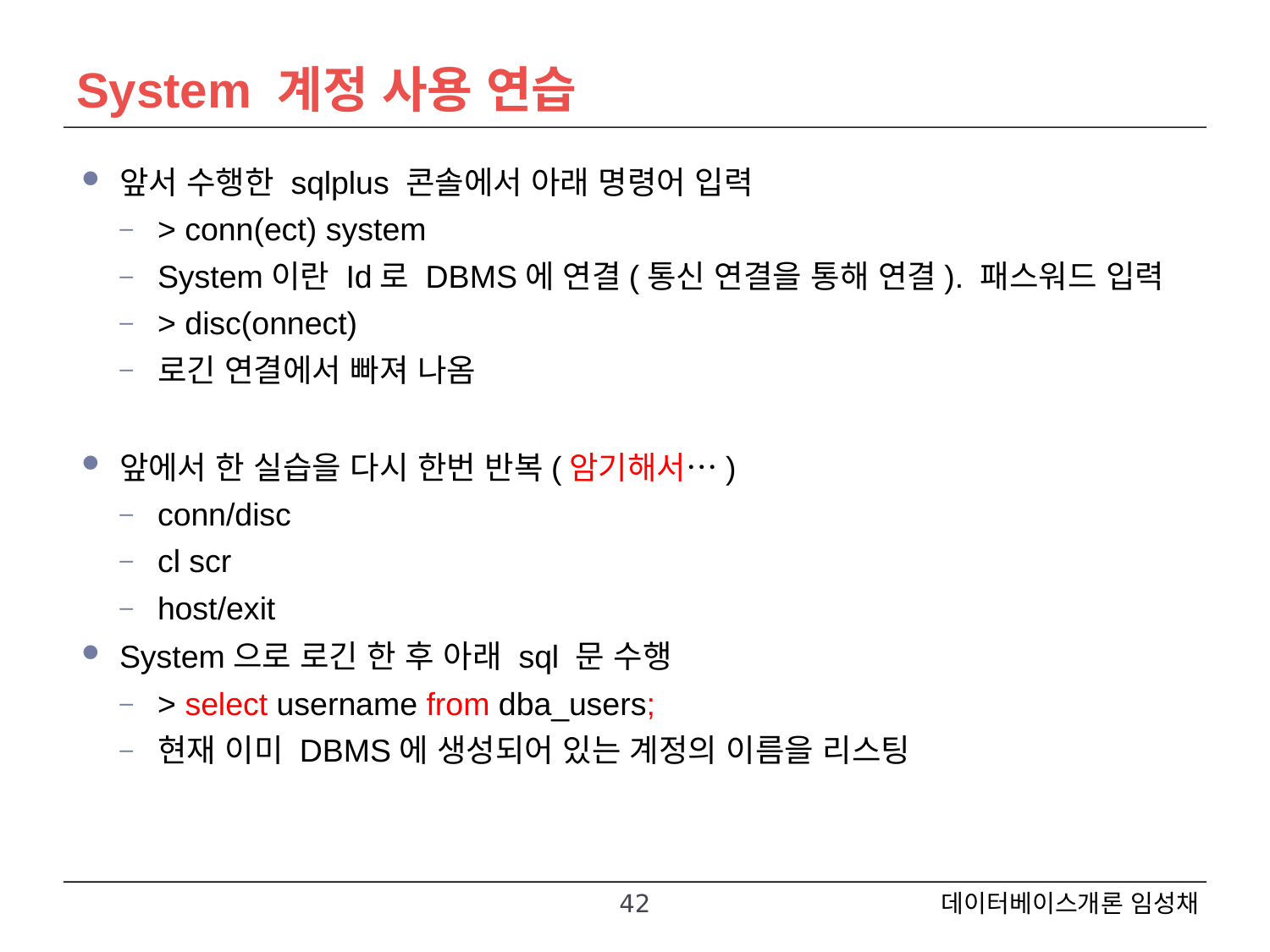

# System 계정 사용 연습
앞서 수행한 sqlplus 콘솔에서 아래 명령어 입력
> conn(ect) system
System이란 Id로 DBMS에 연결(통신 연결을 통해 연결). 패스워드 입력
> disc(onnect)
로긴 연결에서 빠져 나옴

앞에서 한 실습을 다시 한번 반복(암기해서…)
conn/disc
cl scr
host/exit
System으로 로긴 한 후 아래 sql 문 수행
> select username from dba_users;
현재 이미 DBMS에 생성되어 있는 계정의 이름을 리스팅
42
데이터베이스개론 임성채